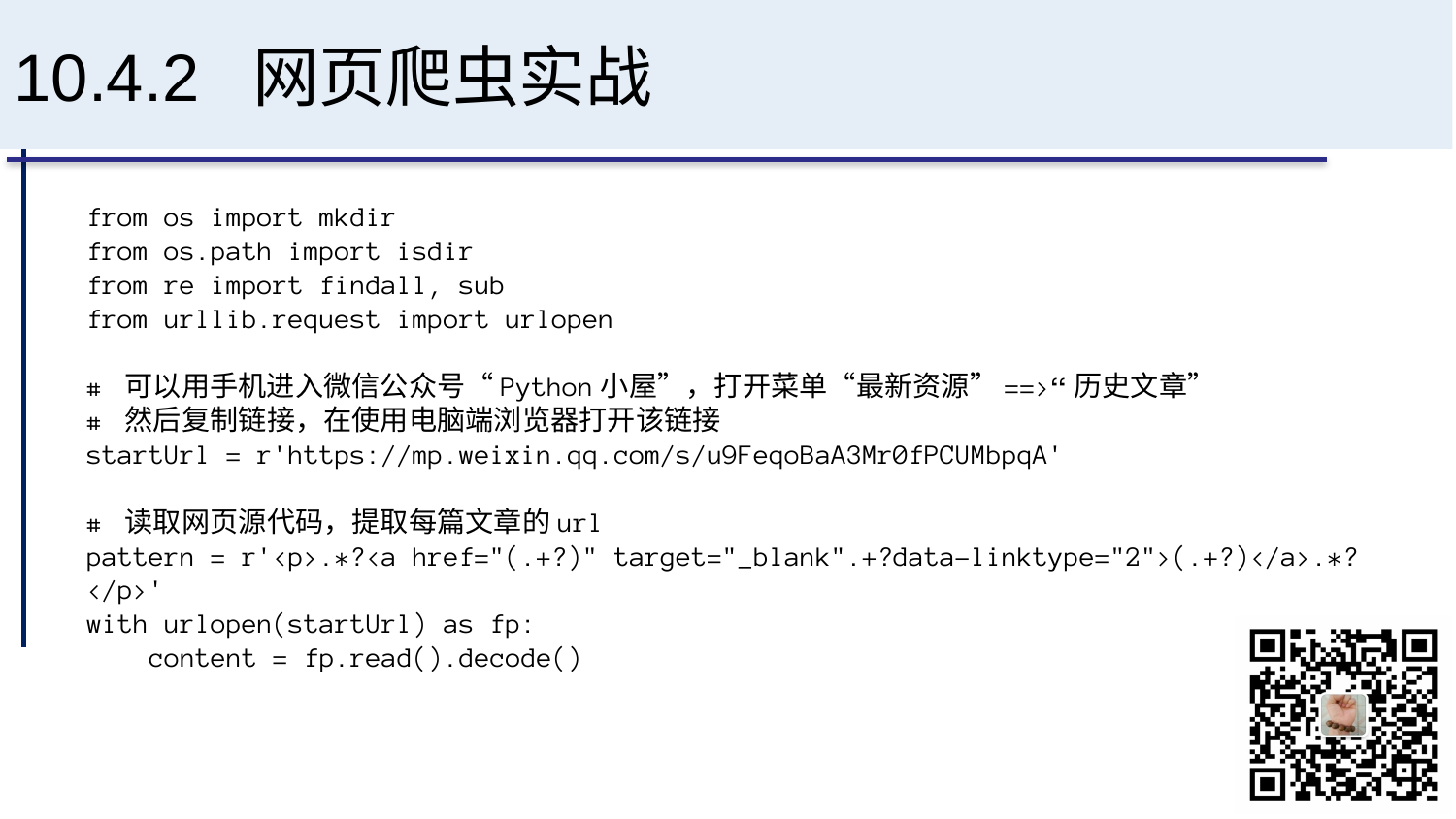

# 10.4.2  网页爬虫实战
from os import mkdir
from os.path import isdir
from re import findall, sub
from urllib.request import urlopen

# 可以用手机进入微信公众号“Python小屋”，打开菜单“最新资源”==>“历史文章”
# 然后复制链接，在使用电脑端浏览器打开该链接
startUrl = r'https://mp.weixin.qq.com/s/u9FeqoBaA3Mr0fPCUMbpqA'

# 读取网页源代码，提取每篇文章的url
pattern = r'<p>.*?<a href="(.+?)" target="_blank".+?data-linktype="2">(.+?)</a>.*?</p>'
with urlopen(startUrl) as fp:
    content = fp.read().decode()